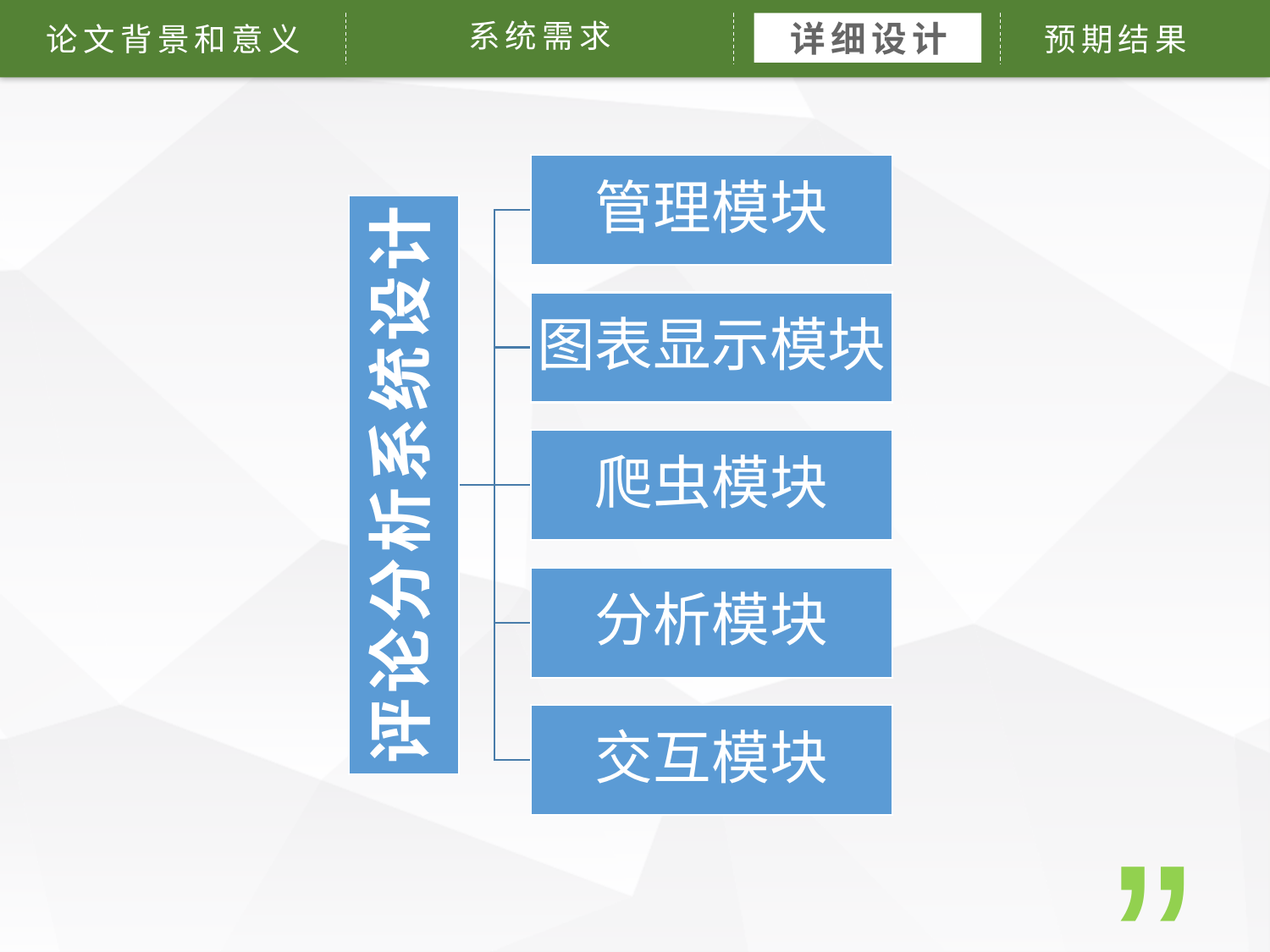

系统需求
详细设计
论文背景和意义

预期结果
“

评论分析系统设计
管理模块
图表显示模块
爬虫模块
分析模块
交互模块
”